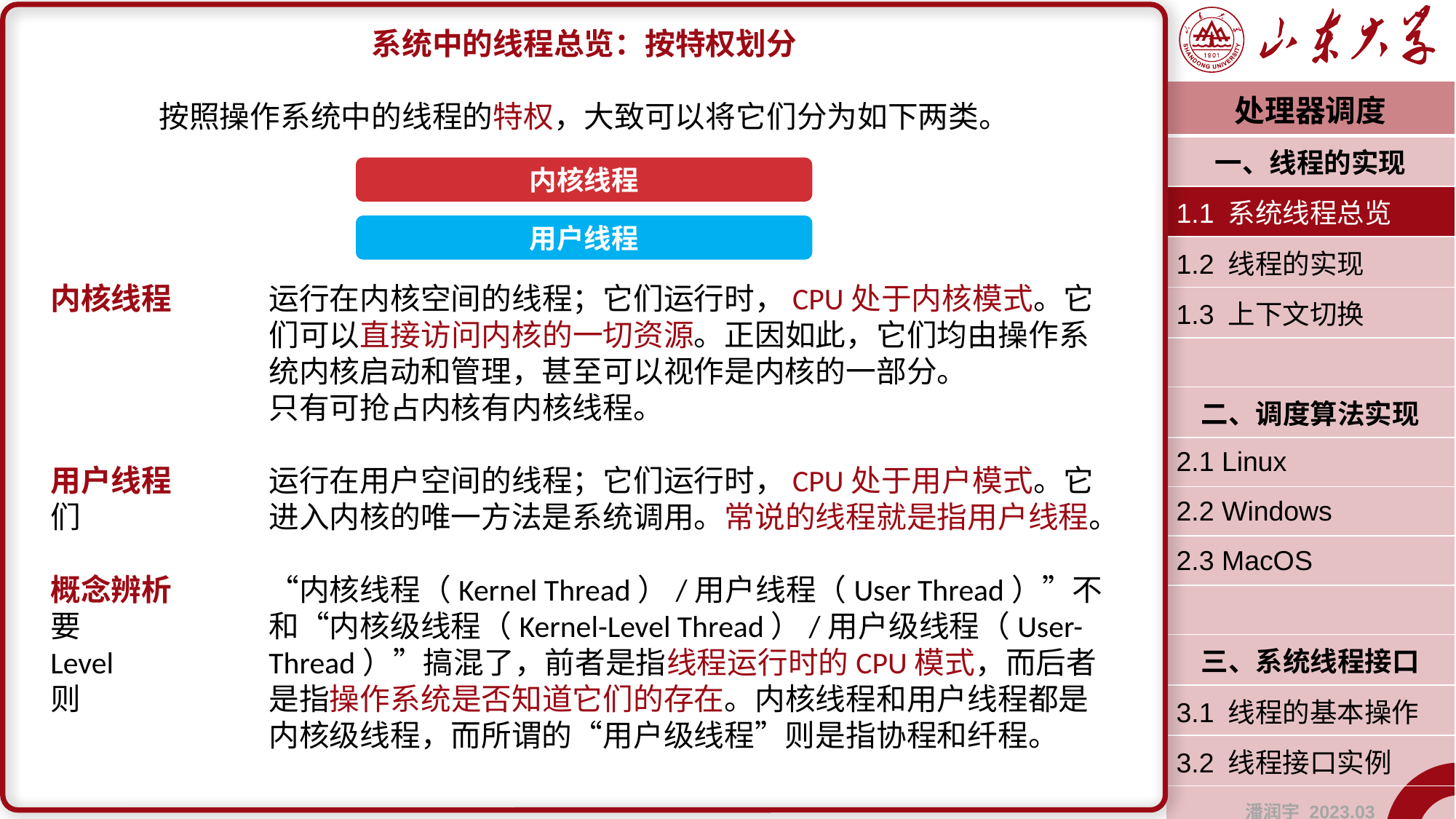

系统中的线程总览：按特权划分

按照操作系统中的线程的特权，大致可以将它们分为如下两类。

内核线程	运行在内核空间的线程；它们运行时，CPU处于内核模式。它		们可以直接访问内核的一切资源。正因如此，它们均由操作系		统内核启动和管理，甚至可以视作是内核的一部分。
		只有可抢占内核有内核线程。

用户线程	运行在用户空间的线程；它们运行时，CPU处于用户模式。它们		进入内核的唯一方法是系统调用。常说的线程就是指用户线程。

概念辨析	“内核线程（Kernel Thread）/用户线程（User Thread）”不要		和“内核级线程（Kernel-Level Thread）/用户级线程（User-Level 		Thread）”搞混了，前者是指线程运行时的CPU模式，而后者则		是指操作系统是否知道它们的存在。内核线程和用户线程都是		内核级线程，而所谓的“用户级线程”则是指协程和纤程。
| 处理器调度 |
| --- |
| 一、线程的实现 |
| 1.1 系统线程总览 |
| 1.2 线程的实现 |
| 1.3 上下文切换 |
|  |
| 二、调度算法实现 |
| 2.1 Linux |
| 2.2 Windows |
| 2.3 MacOS |
|  |
| 三、系统线程接口 |
| 3.1 线程的基本操作 |
| 3.2 线程接口实例 |
| 潘润宇 2023.03 |
内核线程
用户线程